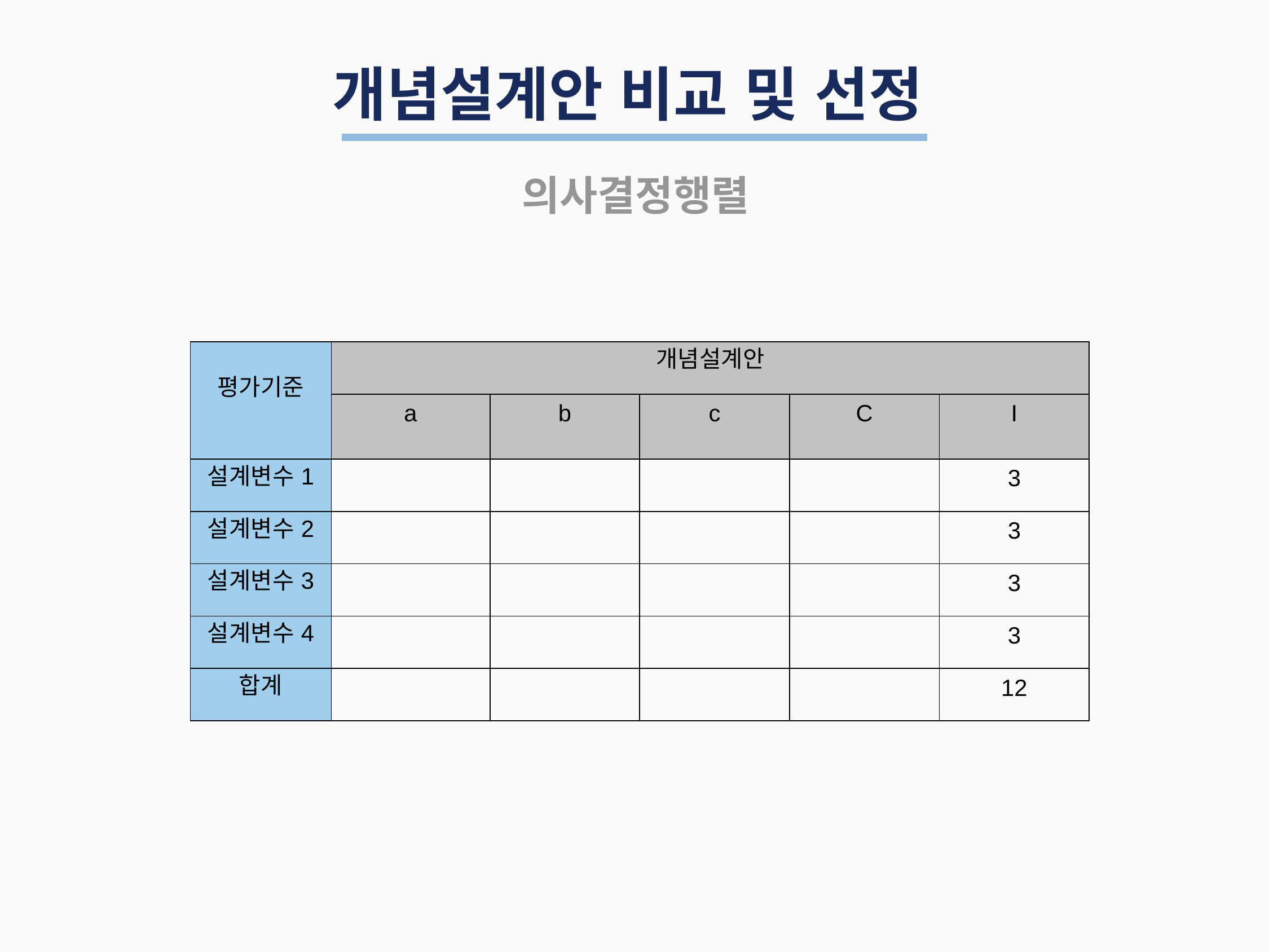

개념설계안 비교 및 선정
의사결정행렬
| 평가기준 | 개념설계안 |  |  |  |  |
| --- | --- | --- | --- | --- | --- |
|  | a | b | c | C | I |
| 설계변수1 |  |  |  |  | 3 |
| 설계변수2 |  |  |  |  | 3 |
| 설계변수3 |  |  |  |  | 3 |
| 설계변수4 |  |  |  |  | 3 |
| 합계 |  |  |  |  | 12 |